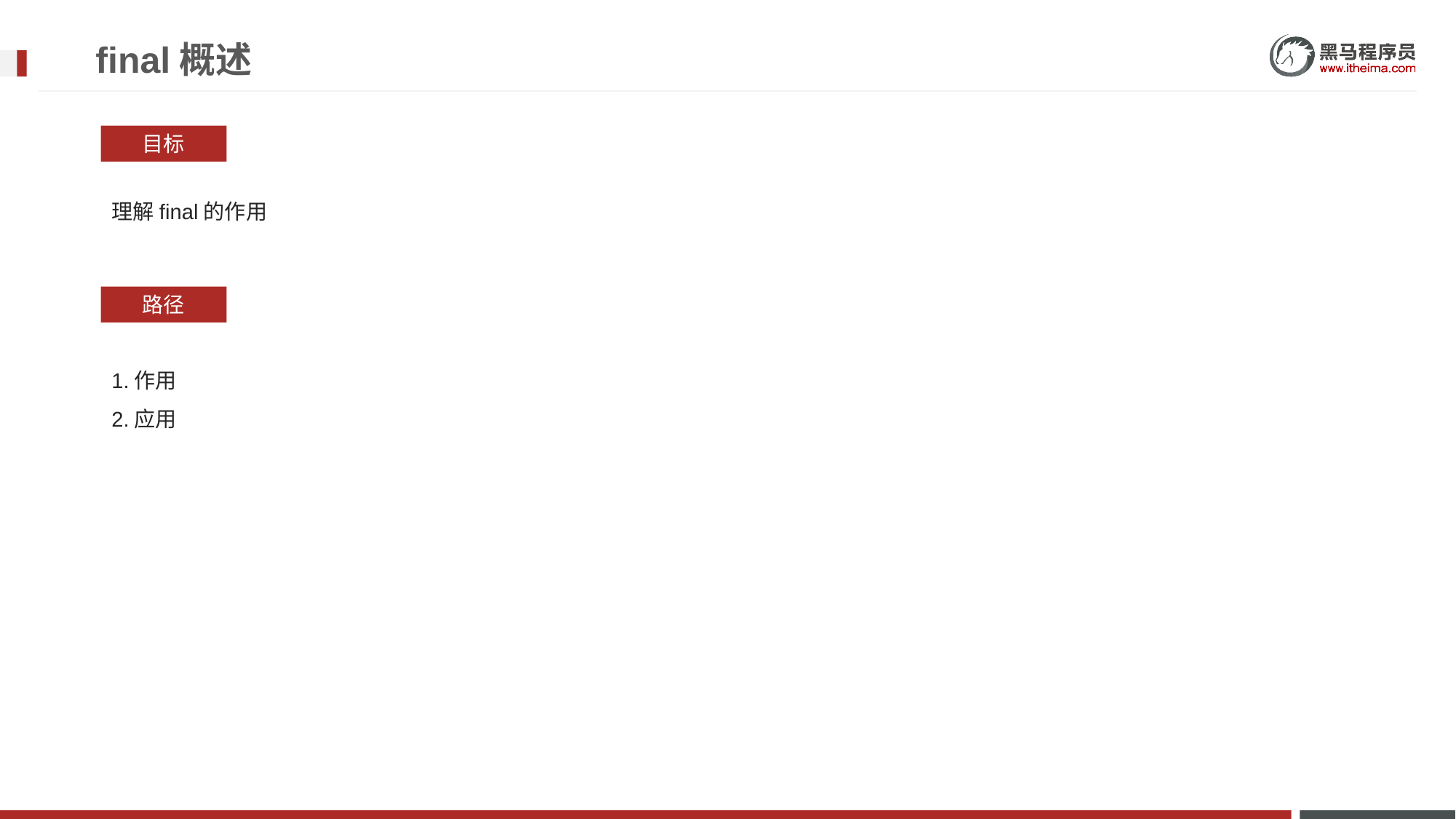

# final概述
目标
理解final的作用
路径
1.作用
2.应用